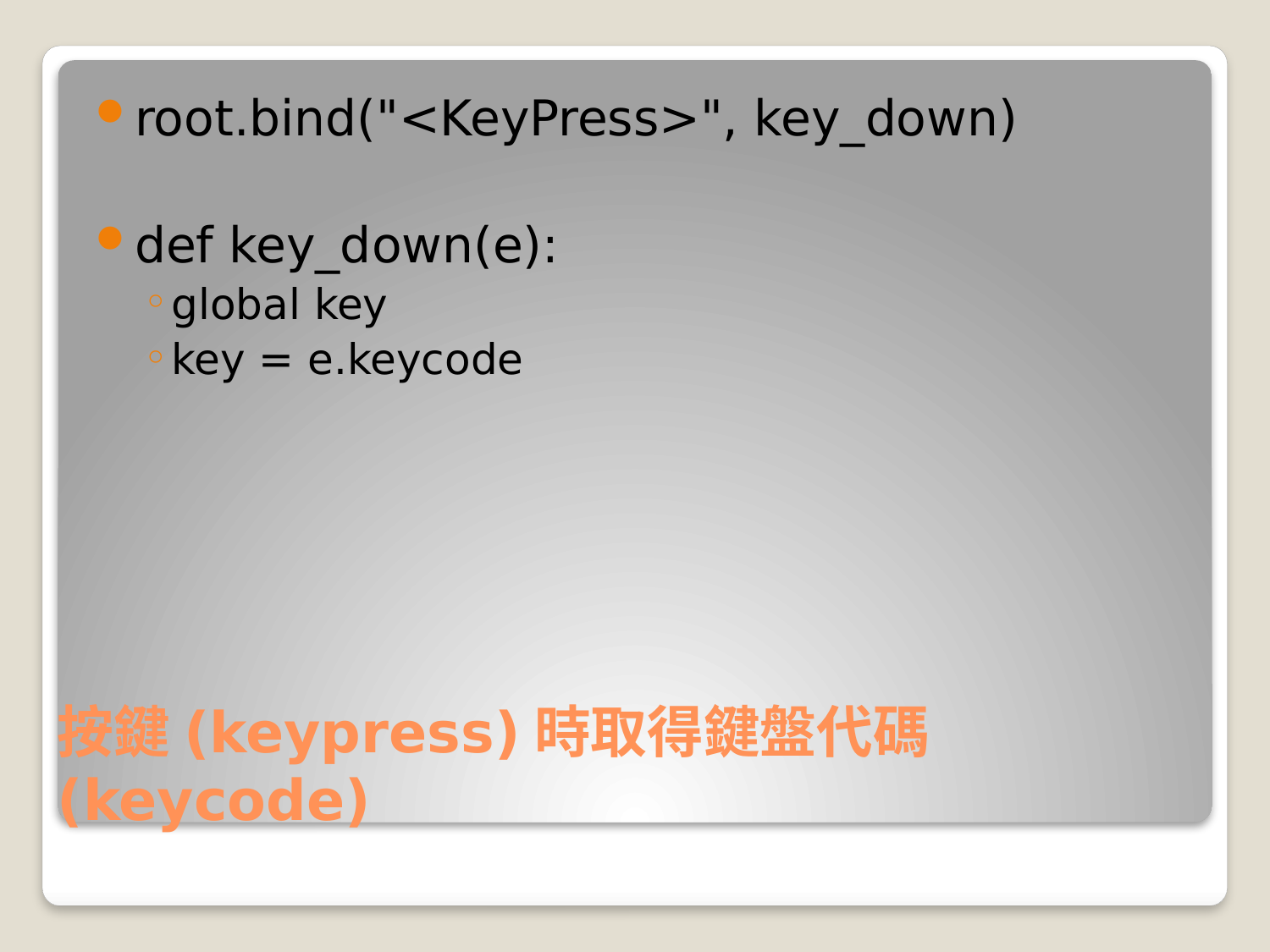

root.bind("<KeyPress>", key_down)

def key_down(e):
global key
key = e.keycode

# 按鍵(keypress)時取得鍵盤代碼(keycode)